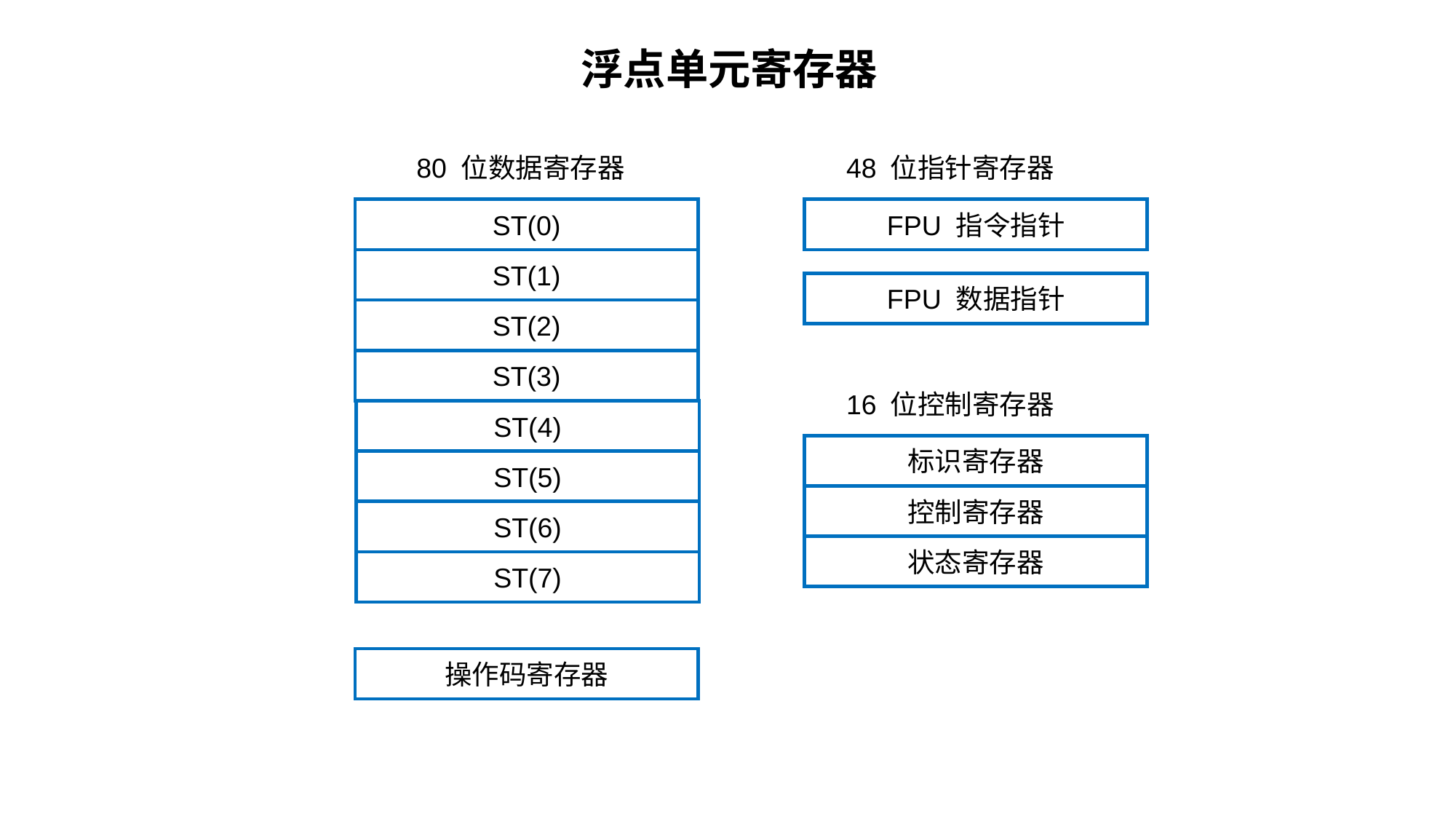

浮点单元寄存器
80 位数据寄存器
48 位指针寄存器
FPU 指令指针
ST(0)
ST(1)
FPU 数据指针
ST(2)
ST(3)
16 位控制寄存器
ST(4)
标识寄存器
ST(5)
控制寄存器
ST(6)
状态寄存器
ST(7)
操作码寄存器